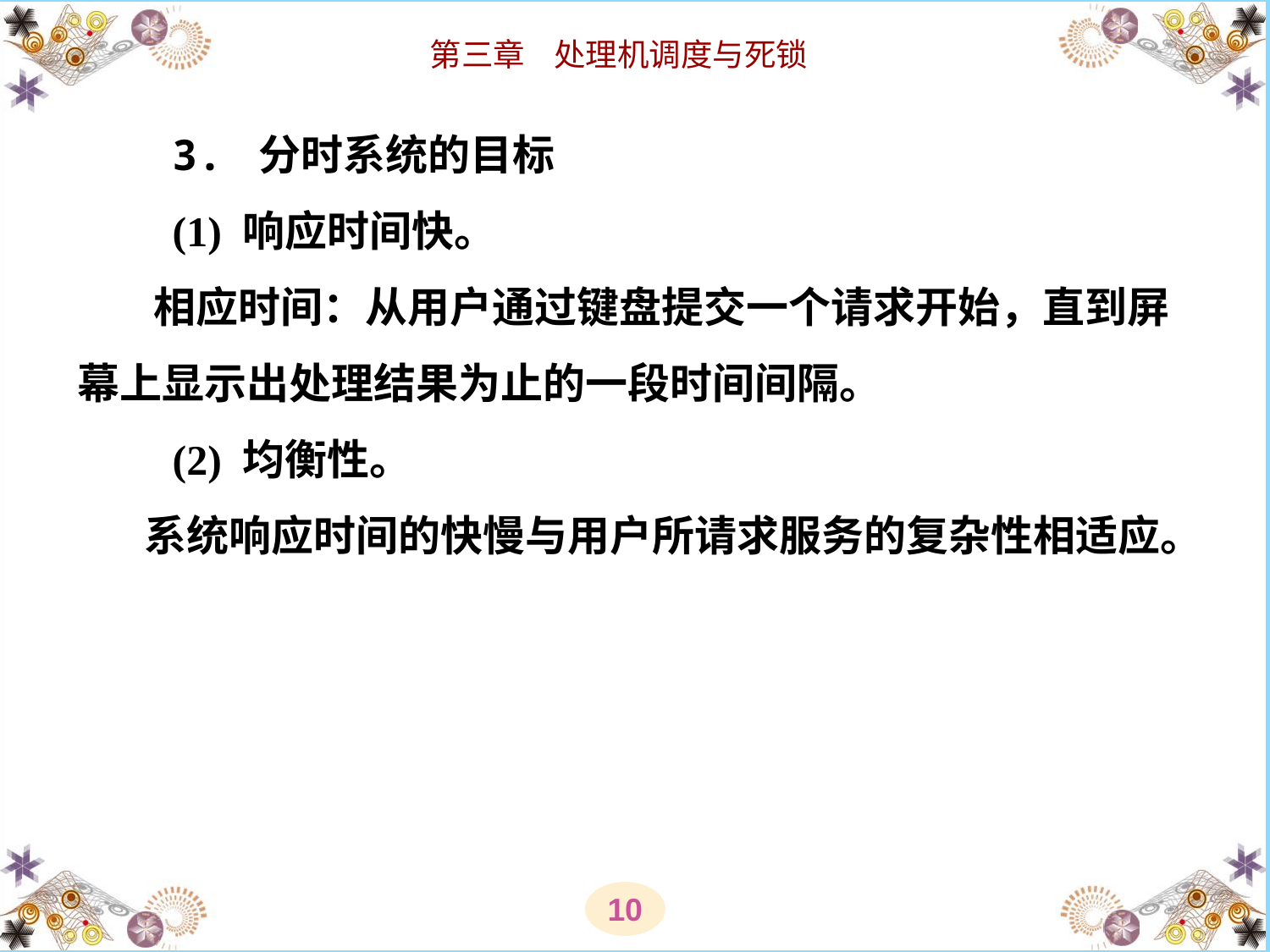

# 3. 分时系统的目标 　　(1) 响应时间快。 相应时间：从用户通过键盘提交一个请求开始，直到屏幕上显示出处理结果为止的一段时间间隔。 　　(2) 均衡性。 系统响应时间的快慢与用户所请求服务的复杂性相适应。